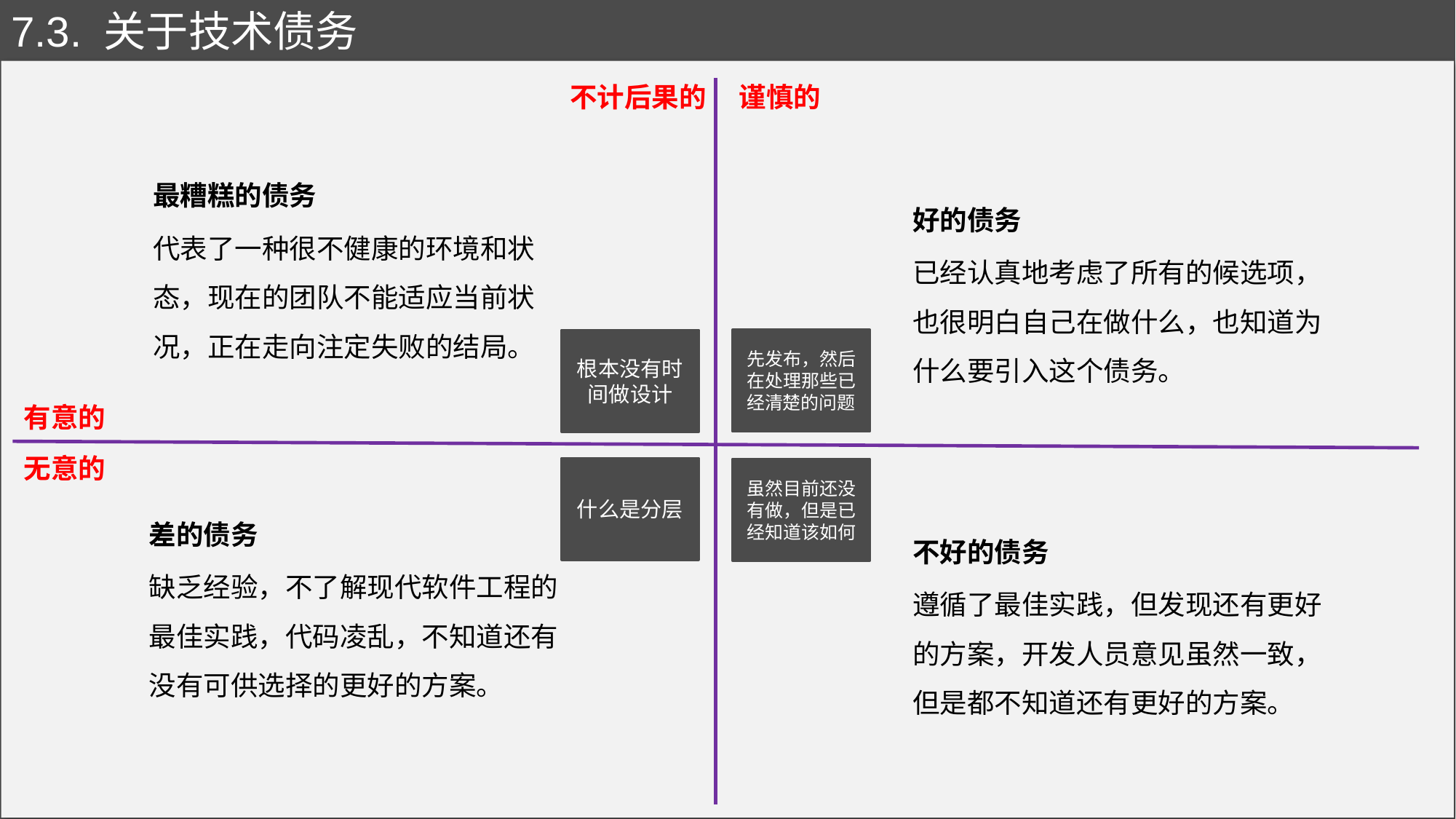

# 7.3. 关于技术债务
不计后果的
谨慎的
最糟糕的债务
代表了一种很不健康的环境和状态，现在的团队不能适应当前状况，正在走向注定失败的结局。
好的债务
已经认真地考虑了所有的候选项，也很明白自己在做什么，也知道为什么要引入这个债务。
先发布，然后在处理那些已经清楚的问题
根本没有时间做设计
有意的
无意的
什么是分层
虽然目前还没有做，但是已经知道该如何
差的债务
缺乏经验，不了解现代软件工程的最佳实践，代码凌乱，不知道还有没有可供选择的更好的方案。
不好的债务
遵循了最佳实践，但发现还有更好的方案，开发人员意见虽然一致，但是都不知道还有更好的方案。